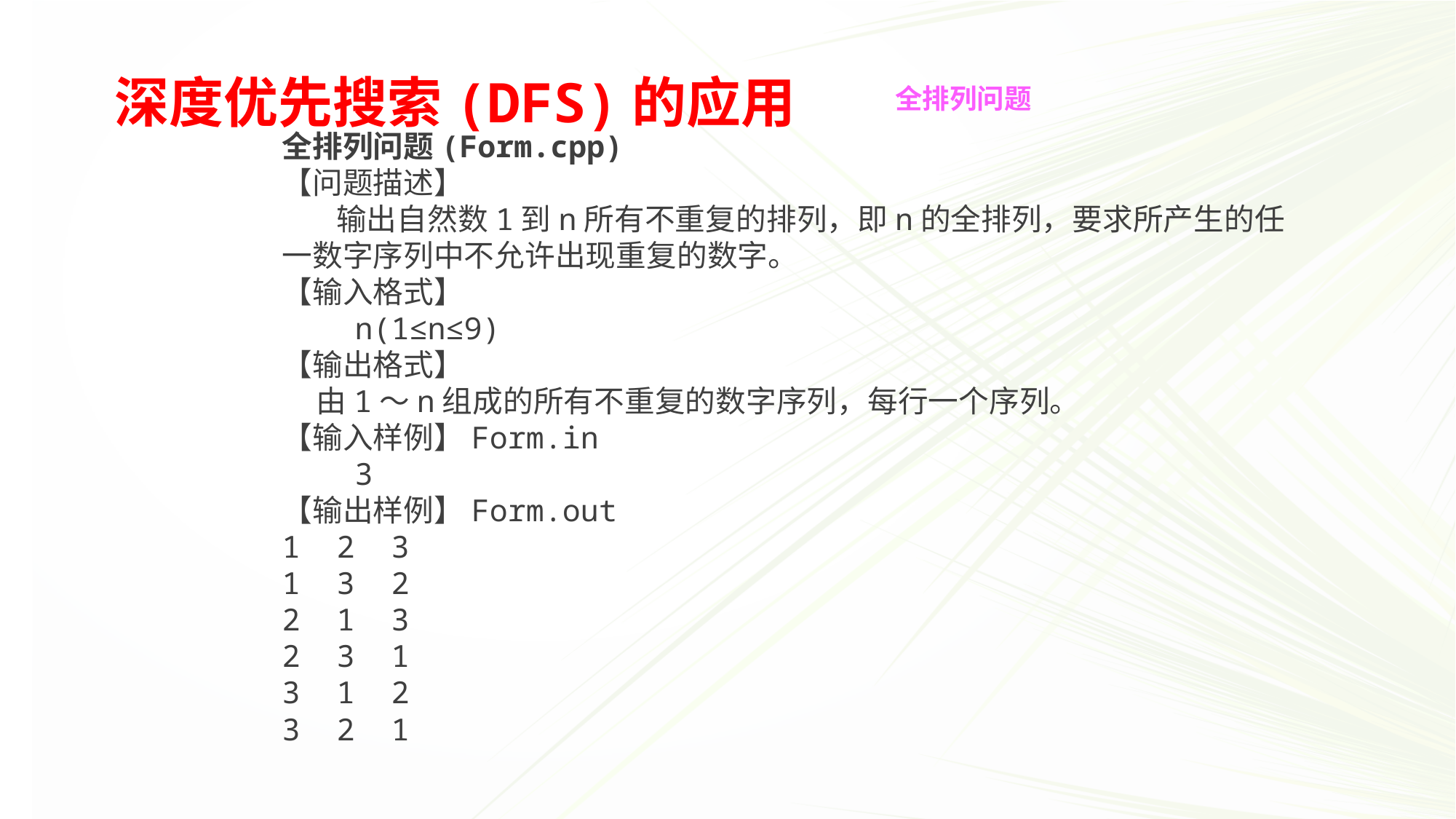

深度优先搜索(DFS)的应用
#
全排列问题
全排列问题(Form.cpp)
【问题描述】
       输出自然数1到n所有不重复的排列，即n的全排列，要求所产生的任一数字序列中不允许出现重复的数字。
【输入格式】
    n(1≤n≤9)
【输出格式】
    由1～n组成的所有不重复的数字序列，每行一个序列。
【输入样例】Form.in
    3
【输出样例】Form.out
1  2  3
1  3  2
2  1  3
2  3  1
3  1  2
3  2  1